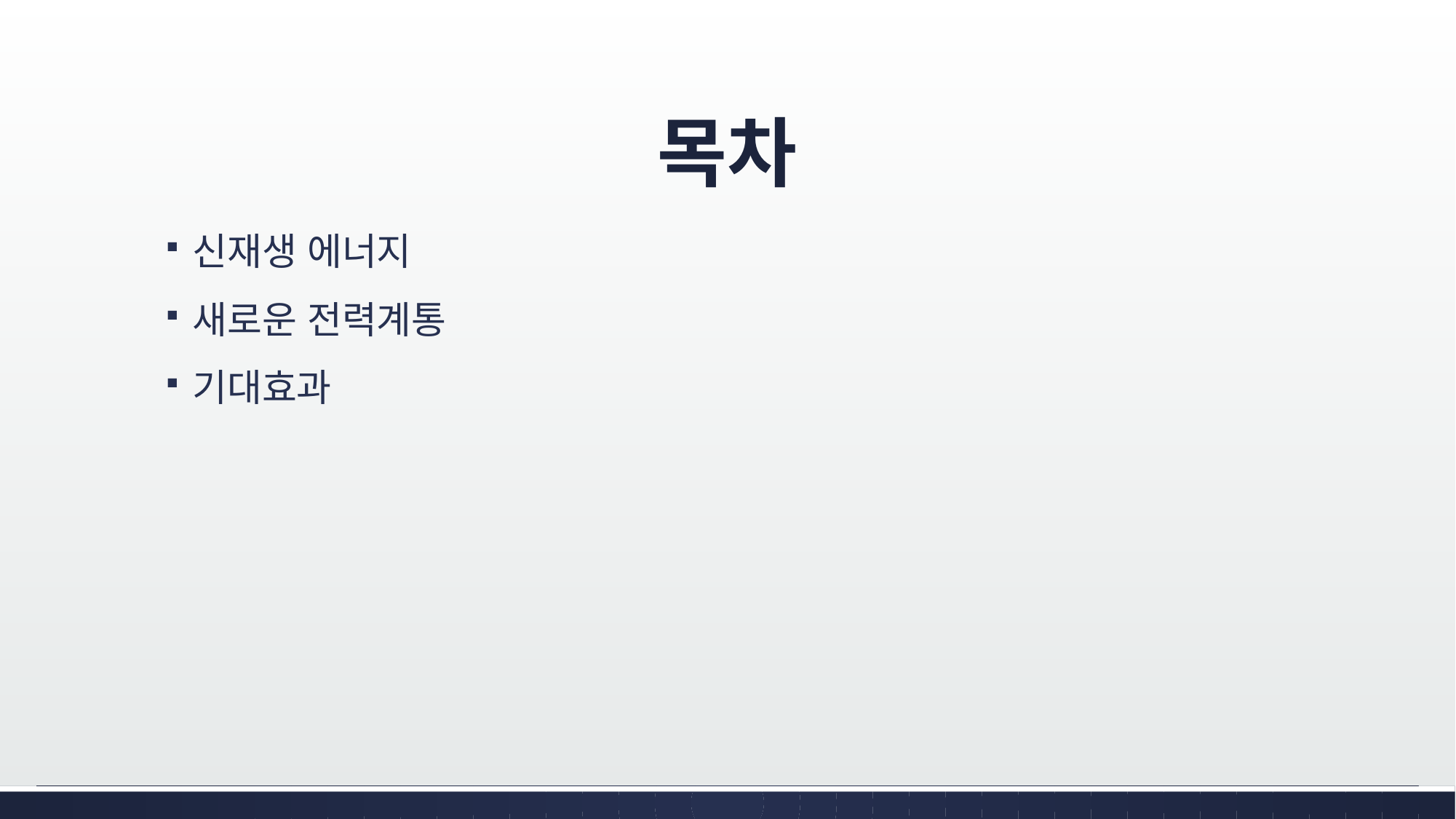

# 목차
신재생 에너지
새로운 전력계통
기대효과